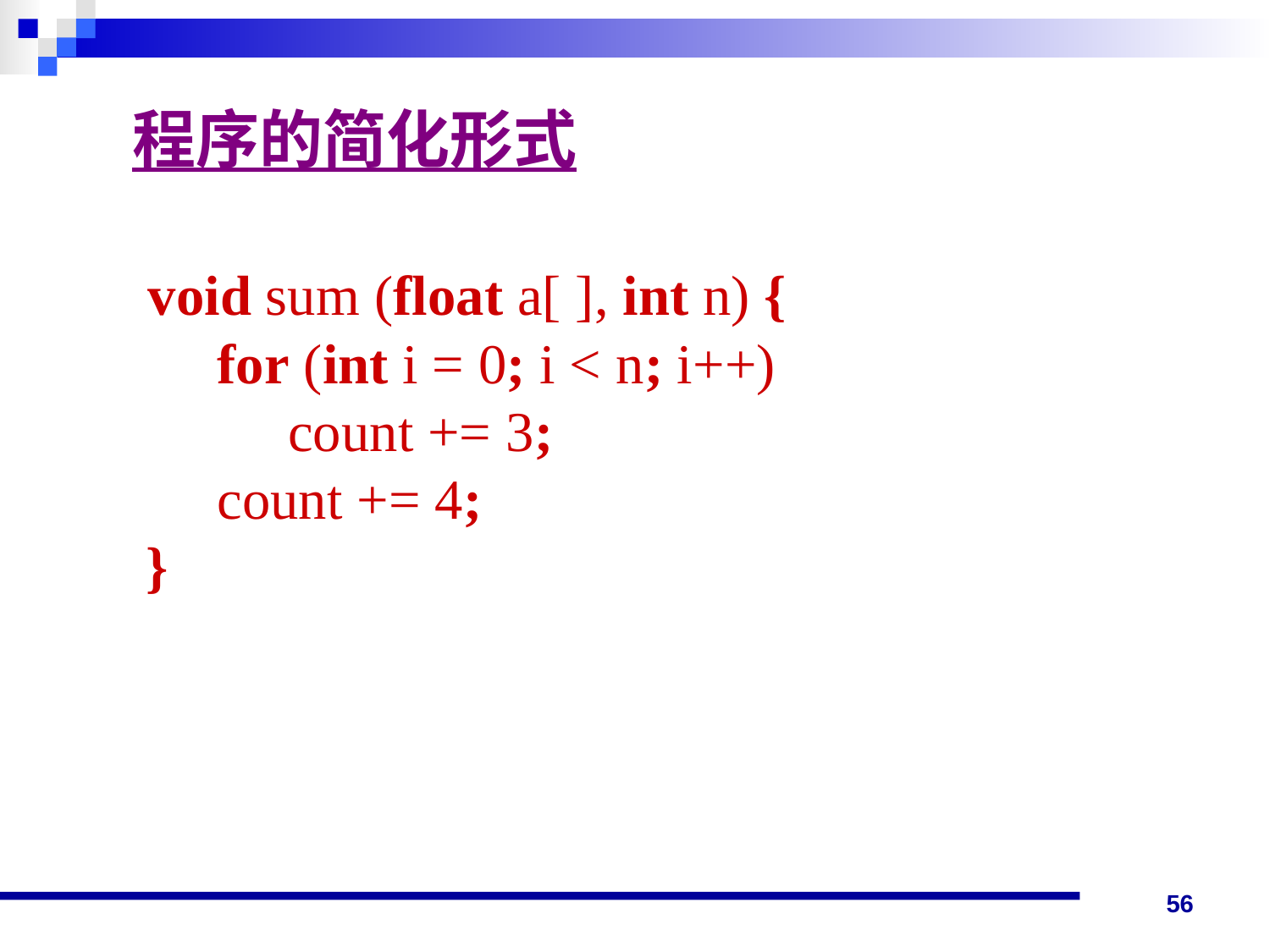

程序的简化形式

 void sum (float a[ ], int n) {
      for (int i = 0; i < n; i++)
           count += 3;
      count += 4;
 }
56